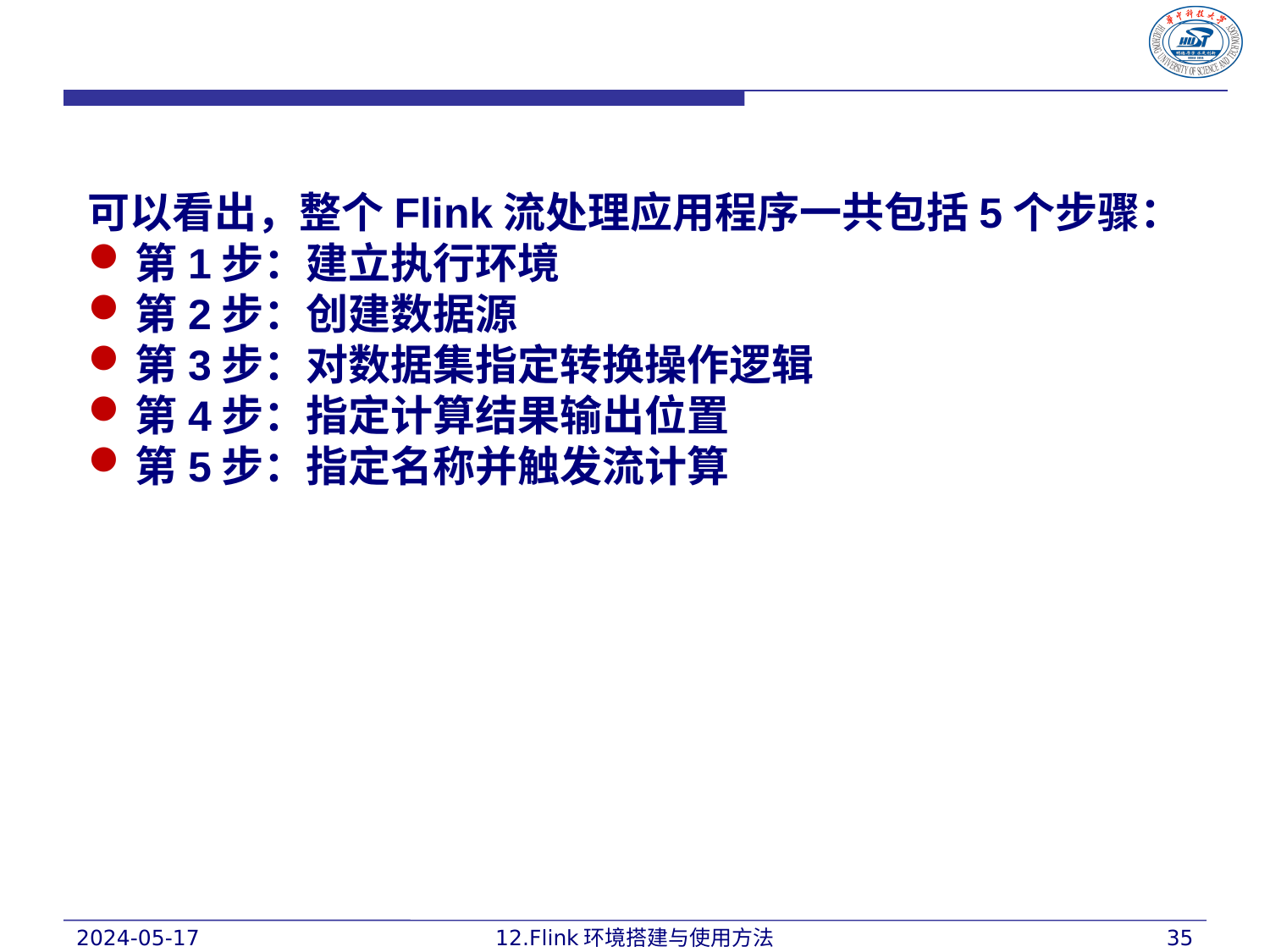

可以看出，整个Flink流处理应用程序一共包括5个步骤：
第1步：建立执行环境
第2步：创建数据源
第3步：对数据集指定转换操作逻辑
第4步：指定计算结果输出位置
第5步：指定名称并触发流计算
2024-05-17
12.Flink环境搭建与使用方法
35